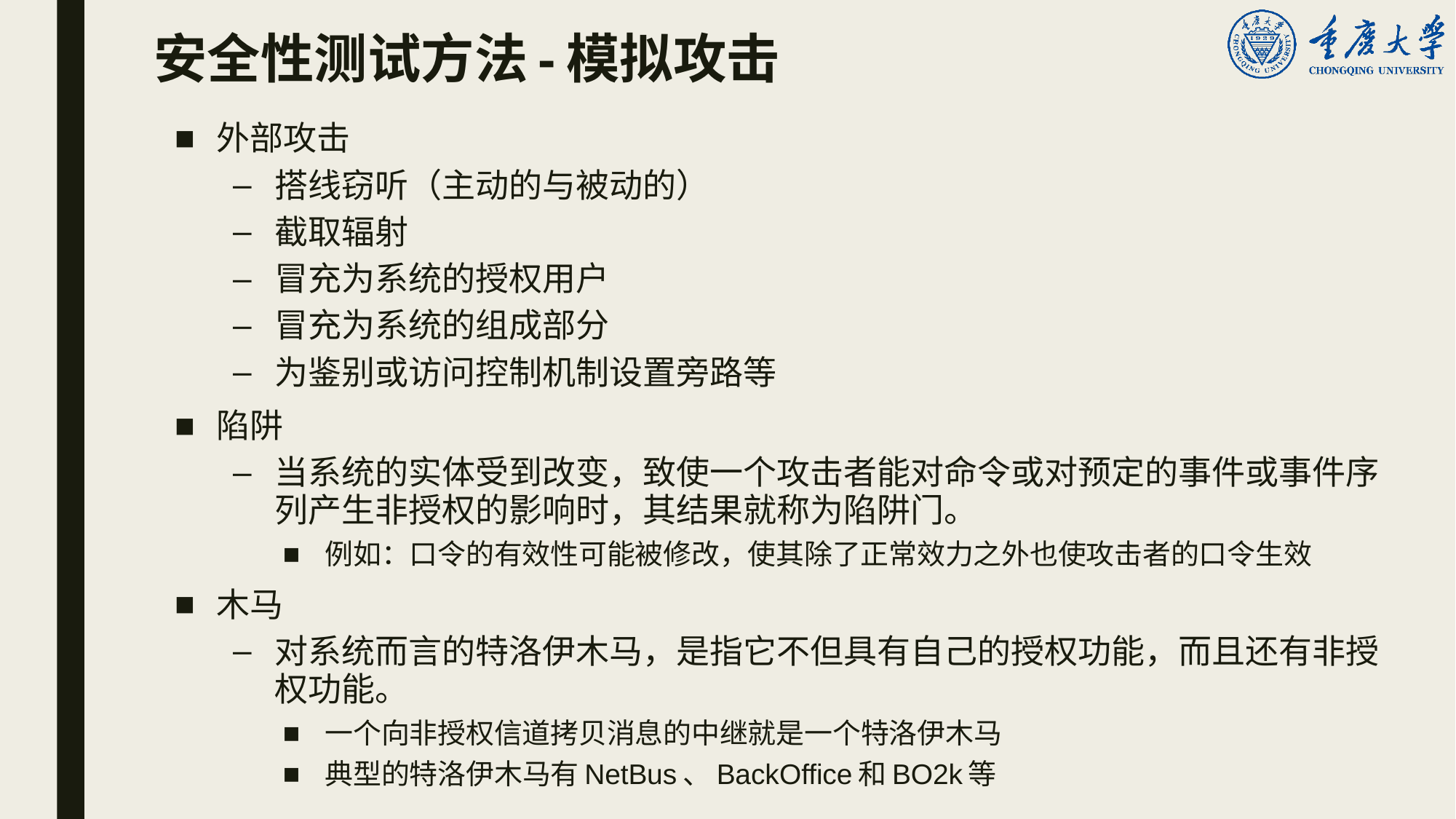

# 安全性测试方法-模拟攻击
外部攻击
搭线窃听（主动的与被动的）
截取辐射
冒充为系统的授权用户
冒充为系统的组成部分
为鉴别或访问控制机制设置旁路等
陷阱
当系统的实体受到改变，致使一个攻击者能对命令或对预定的事件或事件序列产生非授权的影响时，其结果就称为陷阱门。
例如：口令的有效性可能被修改，使其除了正常效力之外也使攻击者的口令生效
木马
对系统而言的特洛伊木马，是指它不但具有自己的授权功能，而且还有非授权功能。
一个向非授权信道拷贝消息的中继就是一个特洛伊木马
典型的特洛伊木马有NetBus、BackOffice和BO2k等